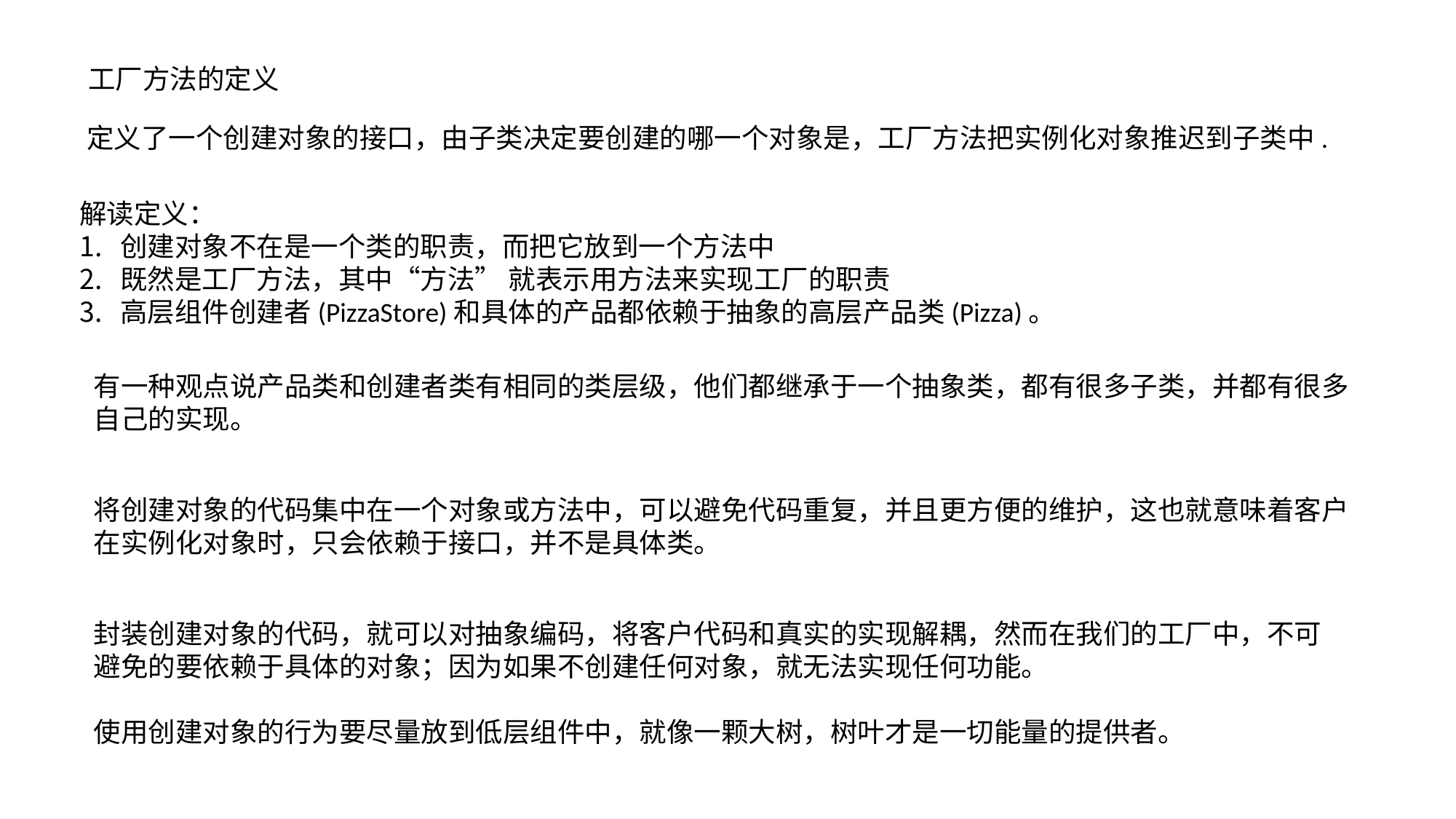

工厂方法的定义
定义了一个创建对象的接口，由子类决定要创建的哪一个对象是，工厂方法把实例化对象推迟到子类中.
解读定义：
创建对象不在是一个类的职责，而把它放到一个方法中
既然是工厂方法，其中“方法” 就表示用方法来实现工厂的职责
高层组件创建者(PizzaStore)和具体的产品都依赖于抽象的高层产品类(Pizza)。
有一种观点说产品类和创建者类有相同的类层级，他们都继承于一个抽象类，都有很多子类，并都有很多
自己的实现。
将创建对象的代码集中在一个对象或方法中，可以避免代码重复，并且更方便的维护，这也就意味着客户
在实例化对象时，只会依赖于接口，并不是具体类。
封装创建对象的代码，就可以对抽象编码，将客户代码和真实的实现解耦，然而在我们的工厂中，不可
避免的要依赖于具体的对象；因为如果不创建任何对象，就无法实现任何功能。

使用创建对象的行为要尽量放到低层组件中，就像一颗大树，树叶才是一切能量的提供者。